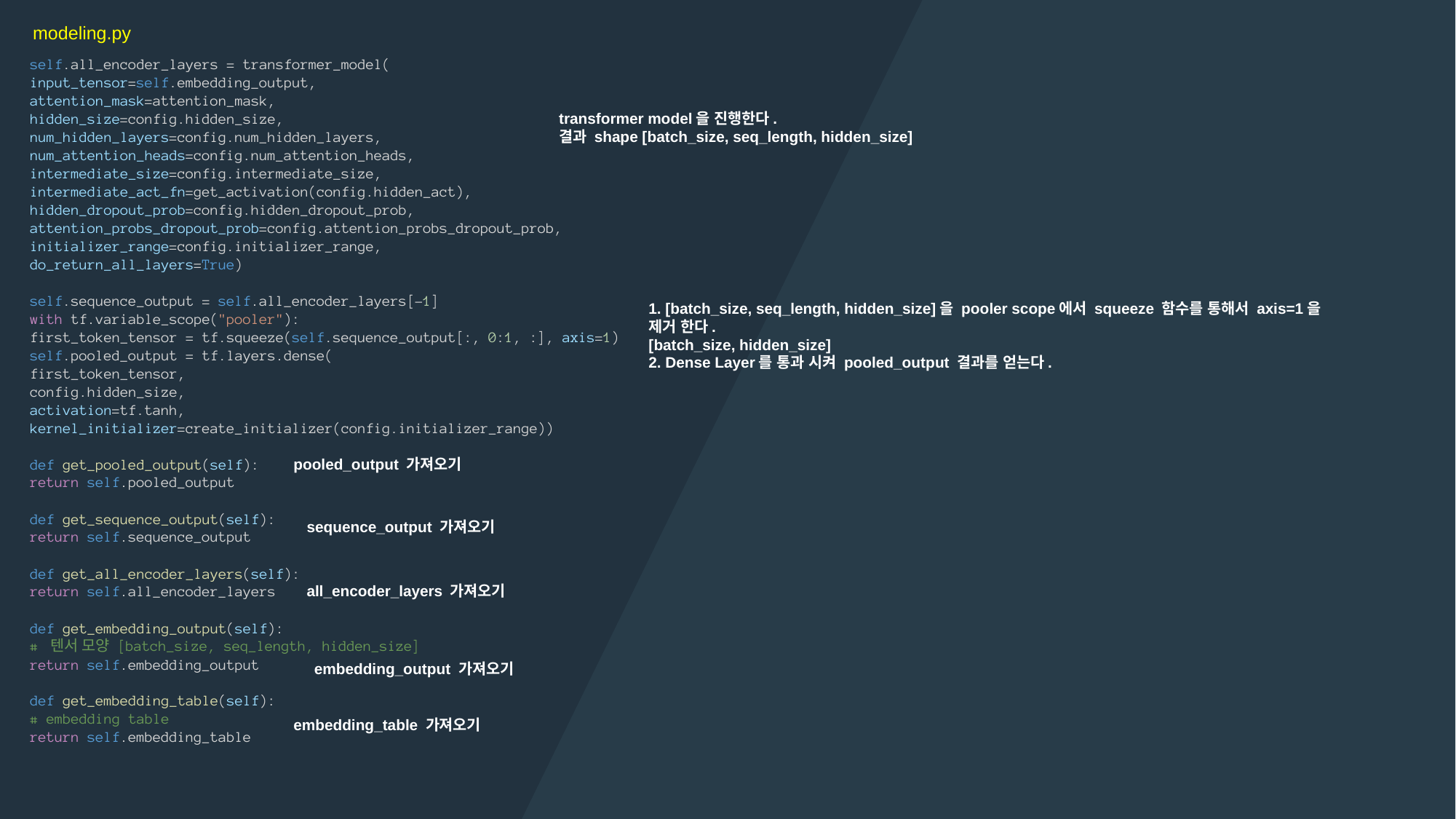

modeling.py
self.all_encoder_layers = transformer_model(
input_tensor=self.embedding_output,
attention_mask=attention_mask,
hidden_size=config.hidden_size,
num_hidden_layers=config.num_hidden_layers,
num_attention_heads=config.num_attention_heads,
intermediate_size=config.intermediate_size,
intermediate_act_fn=get_activation(config.hidden_act),
hidden_dropout_prob=config.hidden_dropout_prob,
attention_probs_dropout_prob=config.attention_probs_dropout_prob,
initializer_range=config.initializer_range,
do_return_all_layers=True)
self.sequence_output = self.all_encoder_layers[-1]
with tf.variable_scope("pooler"):
first_token_tensor = tf.squeeze(self.sequence_output[:, 0:1, :], axis=1)
self.pooled_output = tf.layers.dense(
first_token_tensor,
config.hidden_size,
activation=tf.tanh,
kernel_initializer=create_initializer(config.initializer_range))

def get_pooled_output(self):
return self.pooled_output
def get_sequence_output(self):
return self.sequence_output
def get_all_encoder_layers(self):
return self.all_encoder_layers
def get_embedding_output(self):
# 텐서 모양 [batch_size, seq_length, hidden_size]
return self.embedding_output
def get_embedding_table(self):
# embedding table
return self.embedding_table

transformer model을 진행한다.
결과 shape [batch_size, seq_length, hidden_size]
1. [batch_size, seq_length, hidden_size]을 pooler scope에서 squeeze 함수를 통해서 axis=1을 제거 한다.
[batch_size, hidden_size]
2. Dense Layer를 통과 시켜 pooled_output 결과를 얻는다.
pooled_output 가져오기
sequence_output 가져오기
all_encoder_layers 가져오기
embedding_output 가져오기
embedding_table 가져오기